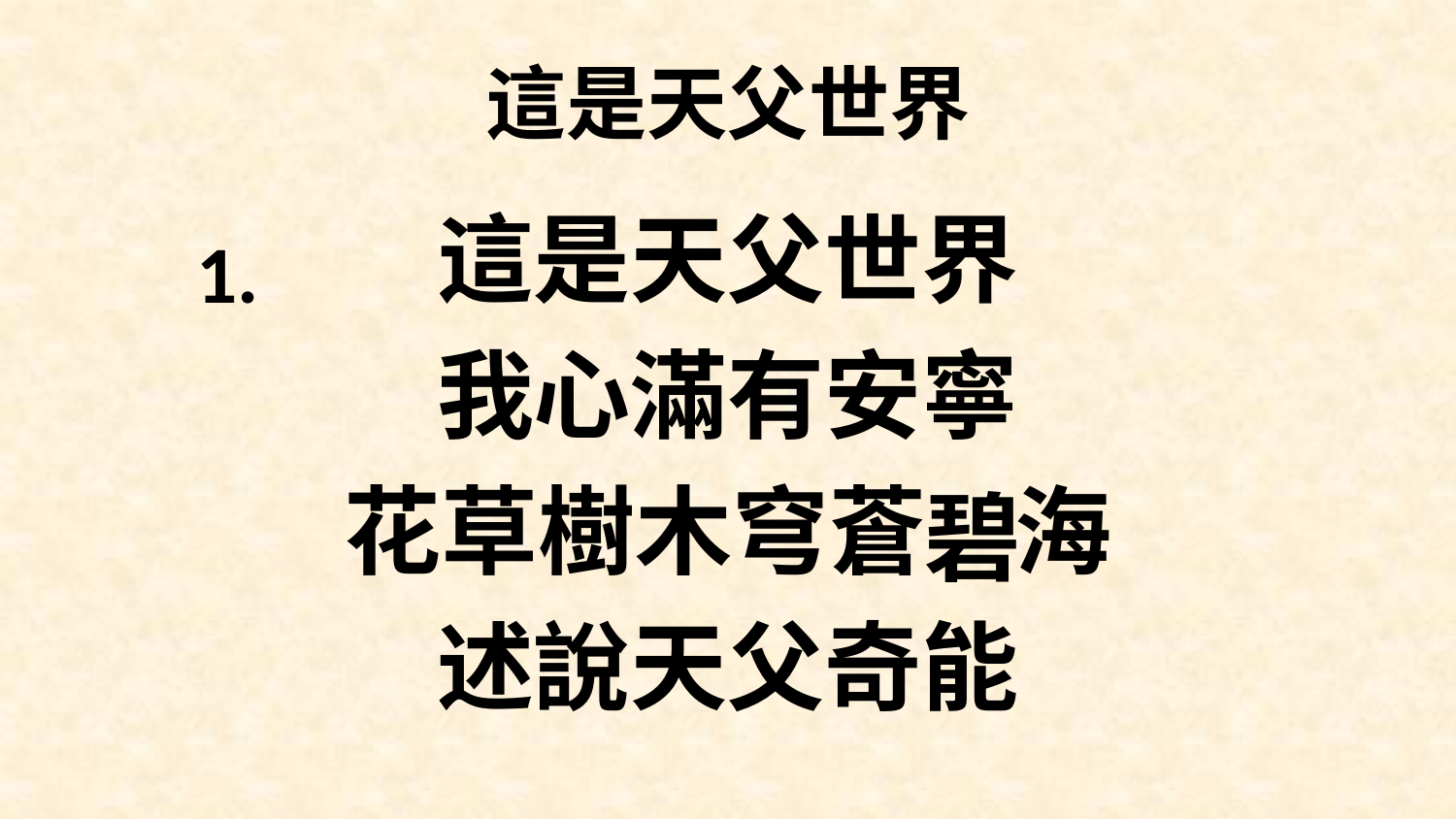

# 這是天父世界
這是天父世界
我心滿有安寧
花草樹木穹蒼    海
述說天父奇能
1.
碧